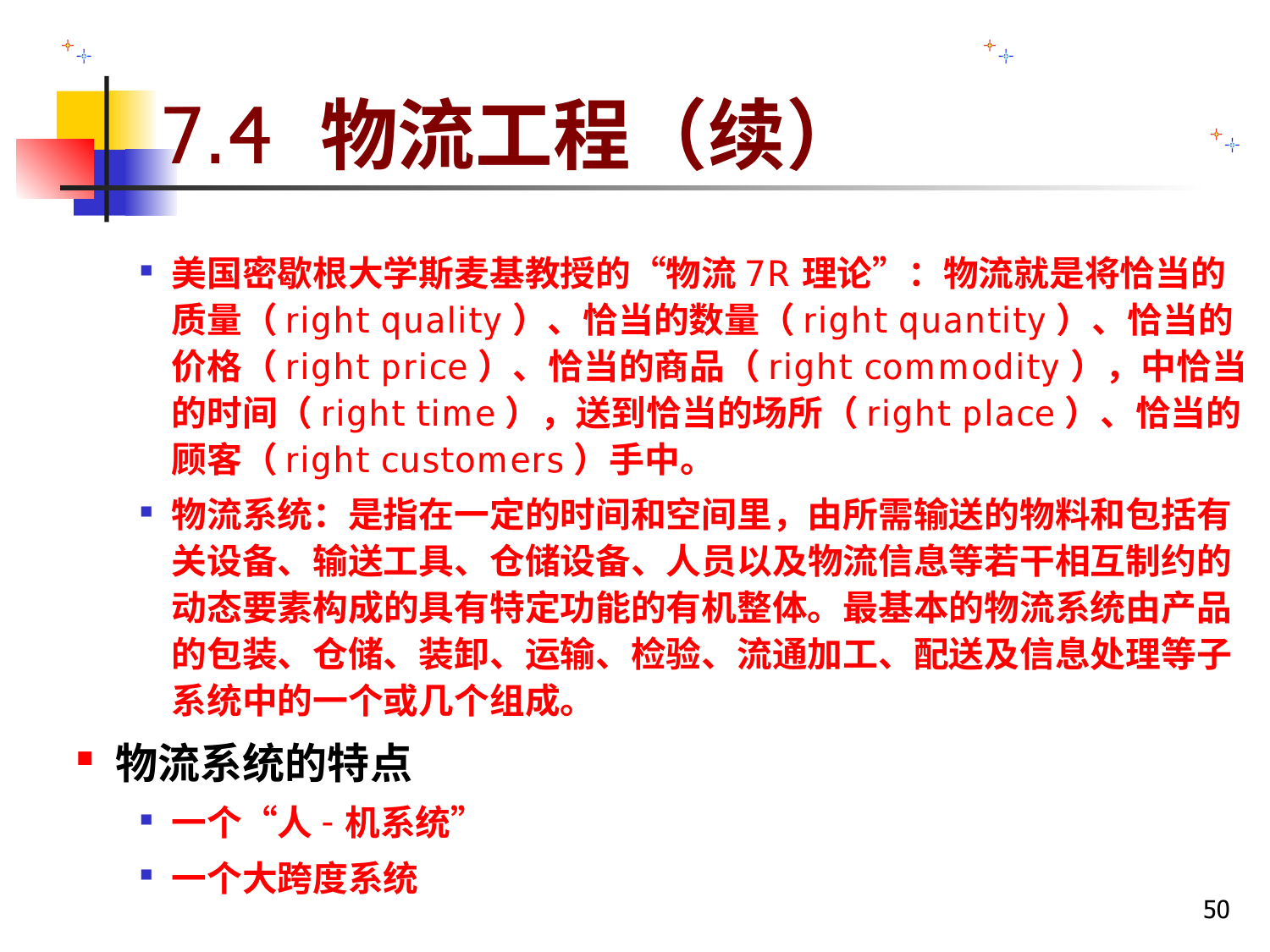

# 7.4 物流工程（续）
美国密歇根大学斯麦基教授的“物流7R理论”：物流就是将恰当的质量（right quality）、恰当的数量（right quantity）、恰当的价格（right price）、恰当的商品（right commodity），中恰当的时间（right time），送到恰当的场所（right place）、恰当的顾客（right customers）手中。
物流系统：是指在一定的时间和空间里，由所需输送的物料和包括有关设备、输送工具、仓储设备、人员以及物流信息等若干相互制约的动态要素构成的具有特定功能的有机整体。最基本的物流系统由产品的包装、仓储、装卸、运输、检验、流通加工、配送及信息处理等子系统中的一个或几个组成。
物流系统的特点
一个“人-机系统”
一个大跨度系统
50